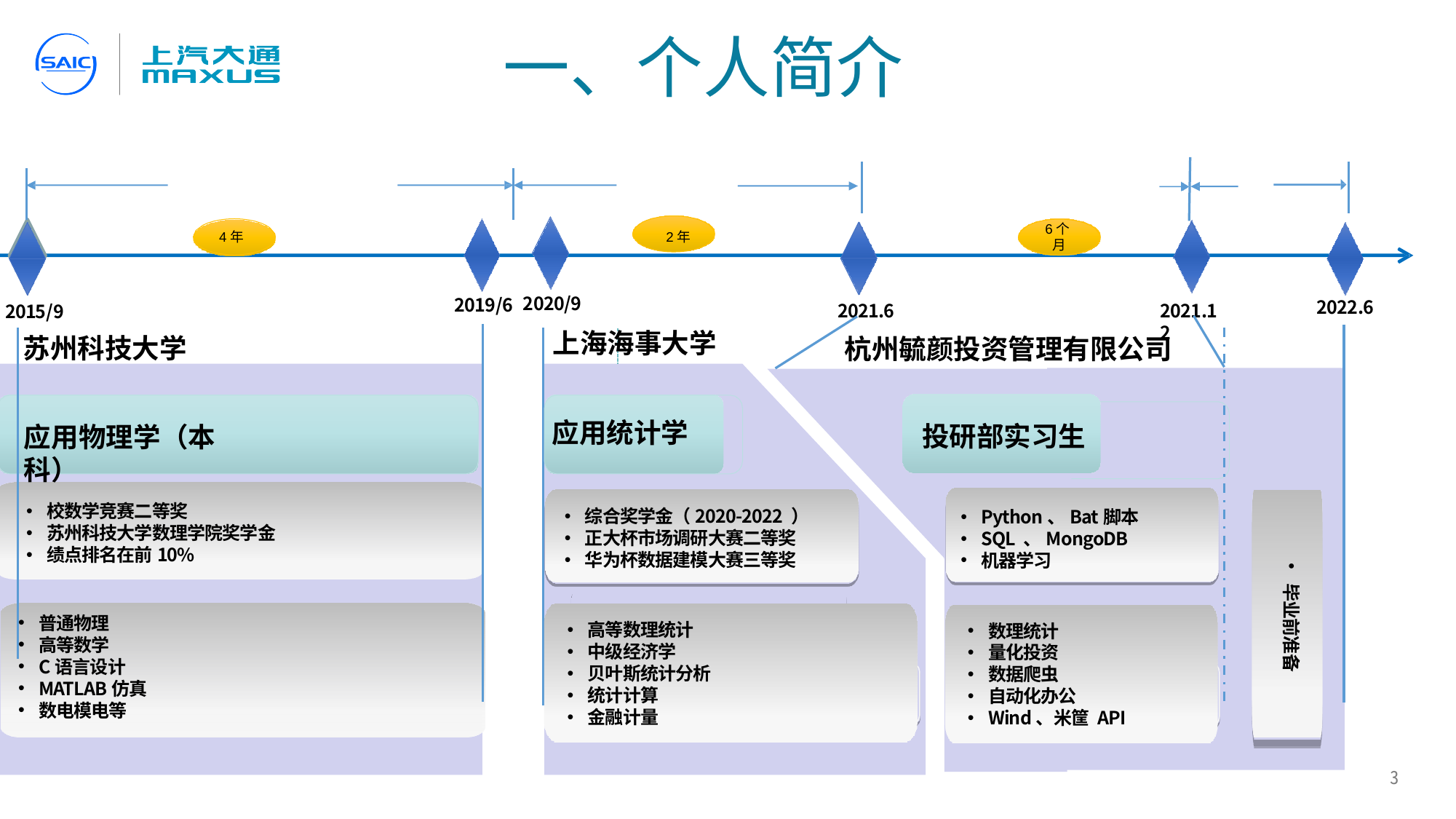

# 一、个人简介

6个 月

4年
2年

2020/9
2019/6
2022.6
2015/9
2021.6
2021.12

上海海事大学

苏州科技大学
杭州毓颜投资管理有限公司

应用统计学
投研部实习生
应用物理学（本科）
自动驾驶系统设计

Python、Bat脚本
SQL 、MongoDB
机器学习

校数学竞赛二等奖
苏州科技大学数理学院奖学金
绩点排名在前10%

及功能安全开发
综合奖学金（2020-2022 ）
正大杯市场调研大赛二等奖
华为杯数据建模大赛三等奖
毕业前准备

普通物理
高等数学
C语言设计
MATLAB仿真
数电模电等
高等数理统计
中级经济学
贝叶斯统计分析
统计计算
金融计量
数理统计
量化投资
数据爬虫
自动化办公
Wind、米筐 API
3